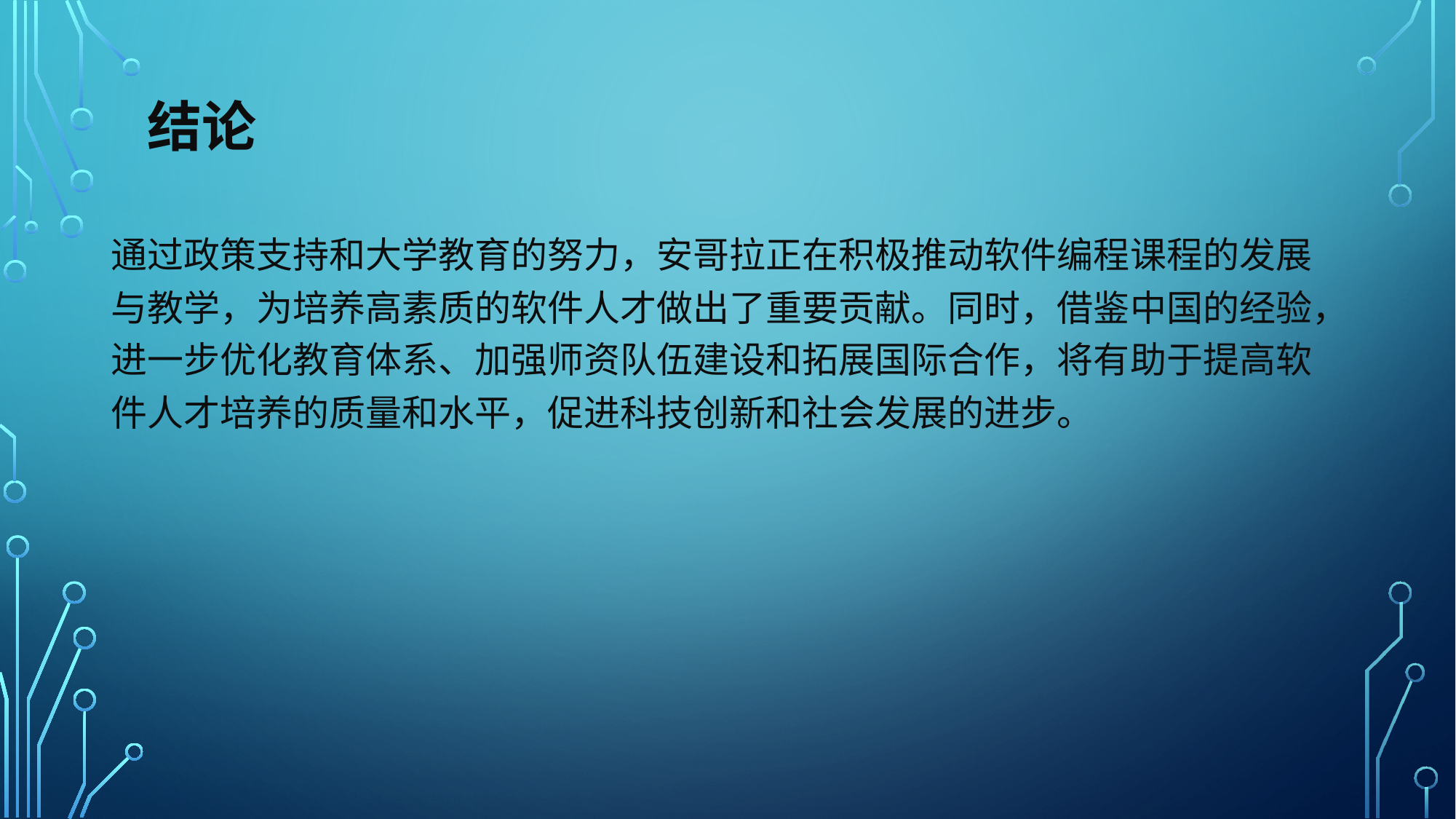

# 结论
通过政策支持和大学教育的努力，安哥拉正在积极推动软件编程课程的发展与教学，为培养高素质的软件人才做出了重要贡献。同时，借鉴中国的经验，进一步优化教育体系、加强师资队伍建设和拓展国际合作，将有助于提高软件人才培养的质量和水平，促进科技创新和社会发展的进步。